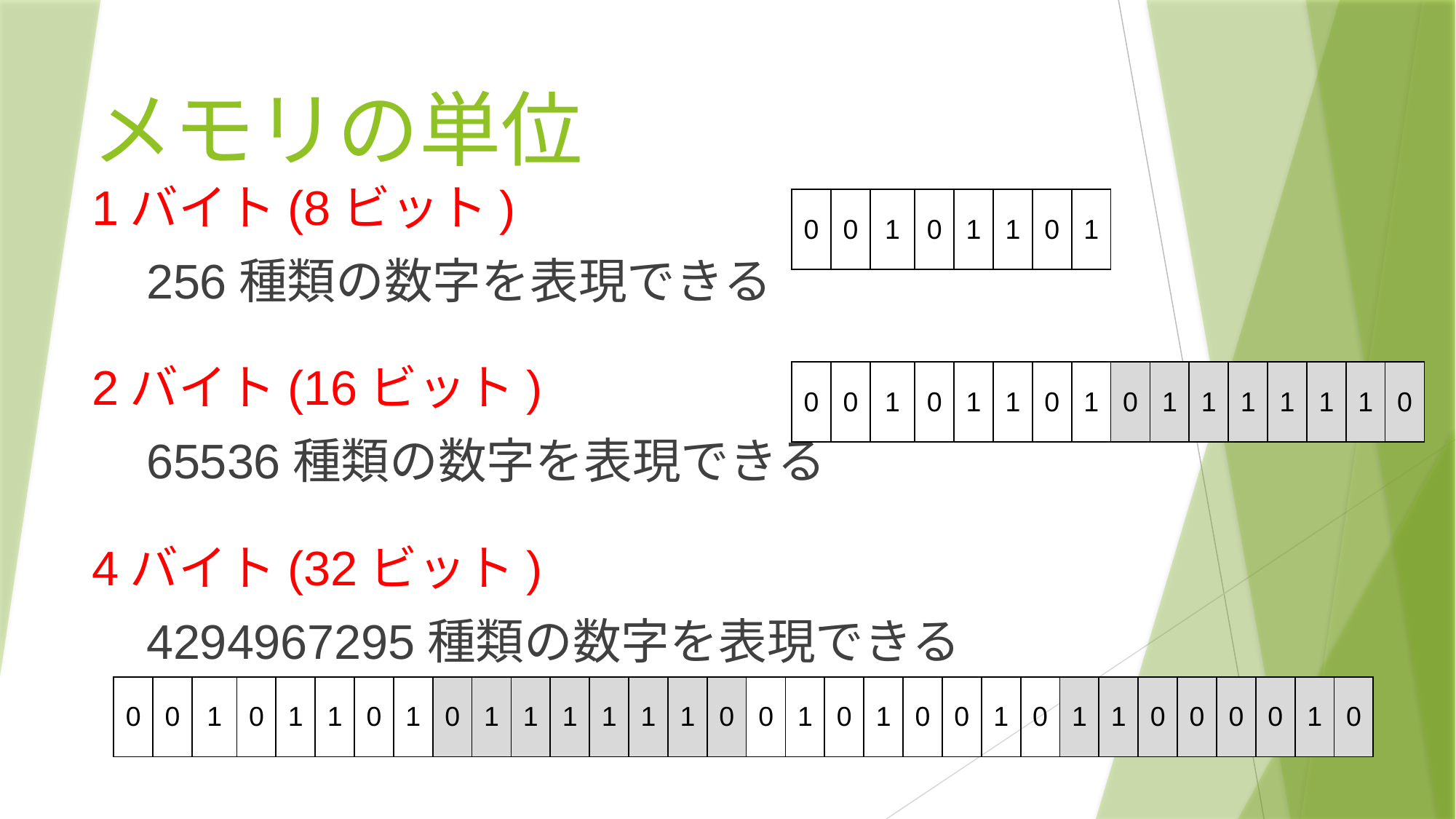

# メモリの単位
1バイト(8ビット)
256種類の数字を表現できる

2バイト(16ビット)
65536種類の数字を表現できる

4バイト(32ビット)
4294967295種類の数字を表現できる
| 0 | 0 | 1 | 0 | 1 | 1 | 0 | 1 |
| --- | --- | --- | --- | --- | --- | --- | --- |
| 0 | 0 | 1 | 0 | 1 | 1 | 0 | 1 | 0 | 1 | 1 | 1 | 1 | 1 | 1 | 0 |
| --- | --- | --- | --- | --- | --- | --- | --- | --- | --- | --- | --- | --- | --- | --- | --- |
| 0 | 0 | 1 | 0 | 1 | 1 | 0 | 1 | 0 | 1 | 1 | 1 | 1 | 1 | 1 | 0 | 0 | 1 | 0 | 1 | 0 | 0 | 1 | 0 | 1 | 1 | 0 | 0 | 0 | 0 | 1 | 0 |
| --- | --- | --- | --- | --- | --- | --- | --- | --- | --- | --- | --- | --- | --- | --- | --- | --- | --- | --- | --- | --- | --- | --- | --- | --- | --- | --- | --- | --- | --- | --- | --- |